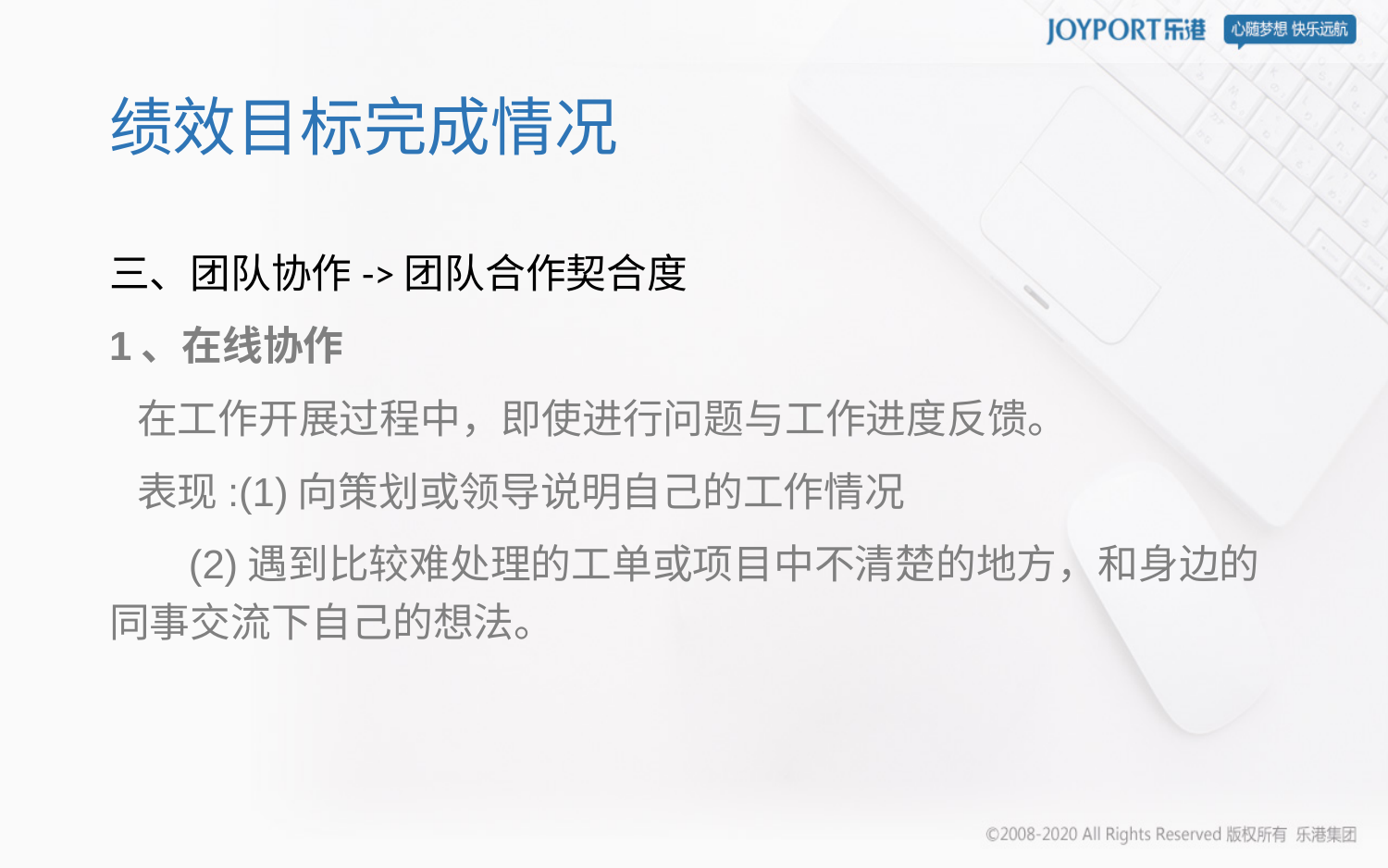

# 绩效目标完成情况
三、团队协作->团队合作契合度
1、在线协作
  在工作开展过程中，即使进行问题与工作进度反馈。
  表现:(1)向策划或领导说明自己的工作情况
       (2)遇到比较难处理的工单或项目中不清楚的地方，和身边的同事交流下自己的想法。